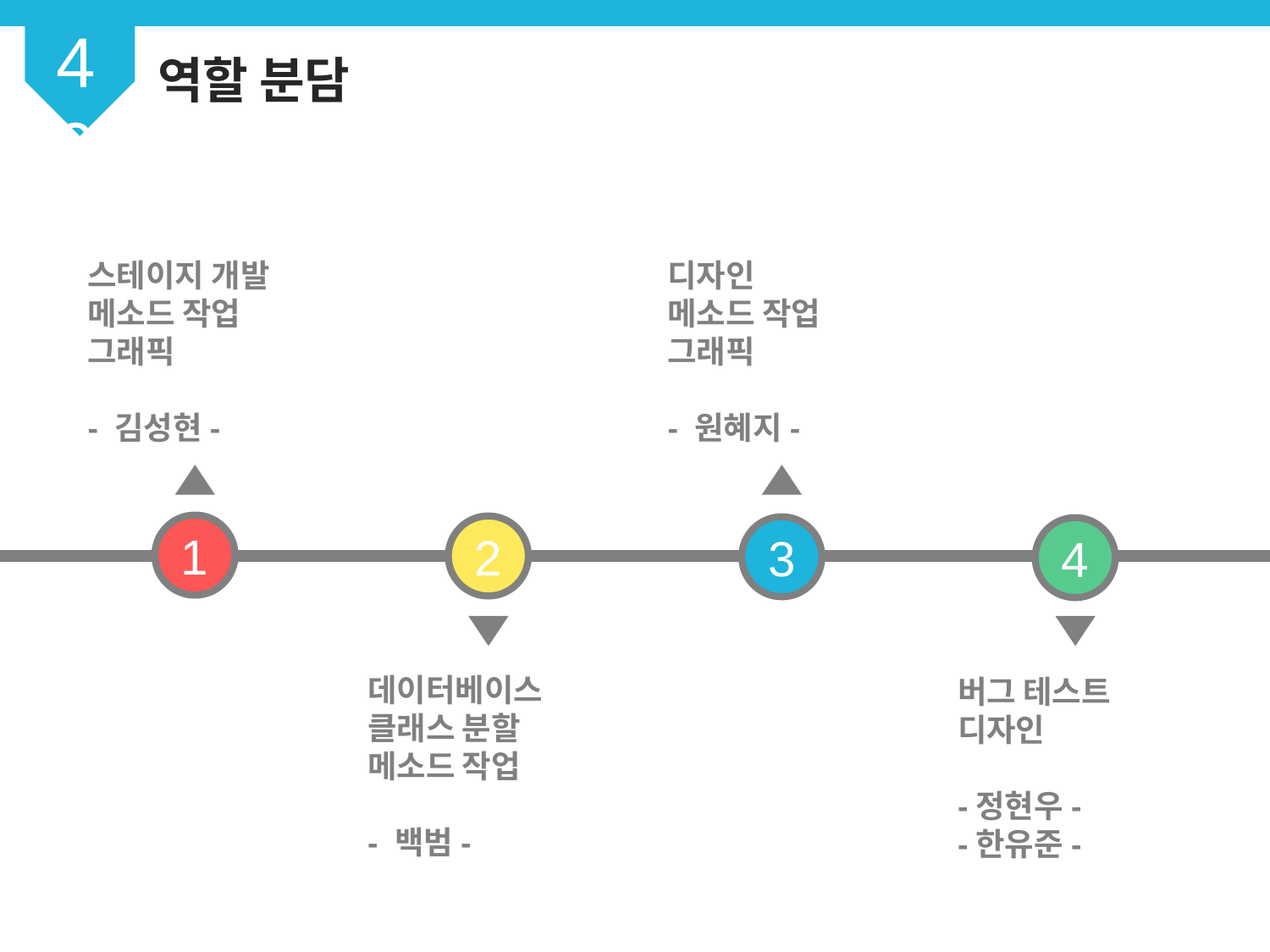

40

역할 분담
스테이지 개발
메소드 작업
그래픽

- 김성현-

디자인
메소드 작업
그래픽

- 원혜지-

1
2
3
4

데이터베이스
클래스 분할
메소드 작업

- 백범-

버그 테스트
디자인

-정현우-
-한유준-